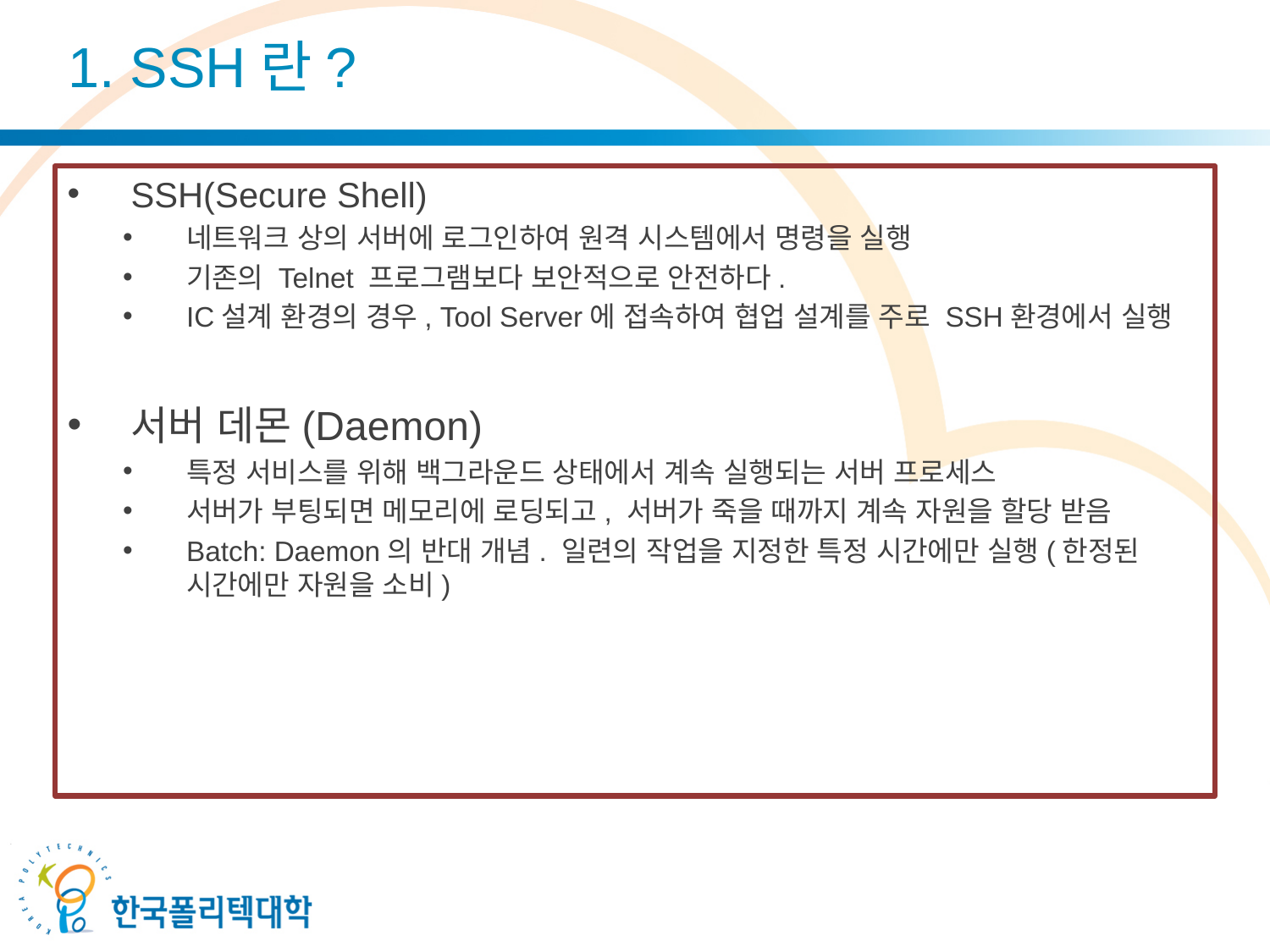

# 1. SSH란?
SSH(Secure Shell)
네트워크 상의 서버에 로그인하여 원격 시스템에서 명령을 실행
기존의 Telnet 프로그램보다 보안적으로 안전하다.
IC설계 환경의 경우, Tool Server에 접속하여 협업 설계를 주로 SSH환경에서 실행

서버 데몬(Daemon)
특정 서비스를 위해 백그라운드 상태에서 계속 실행되는 서버 프로세스
서버가 부팅되면 메모리에 로딩되고, 서버가 죽을 때까지 계속 자원을 할당 받음
Batch: Daemon의 반대 개념. 일련의 작업을 지정한 특정 시간에만 실행(한정된 시간에만 자원을 소비)